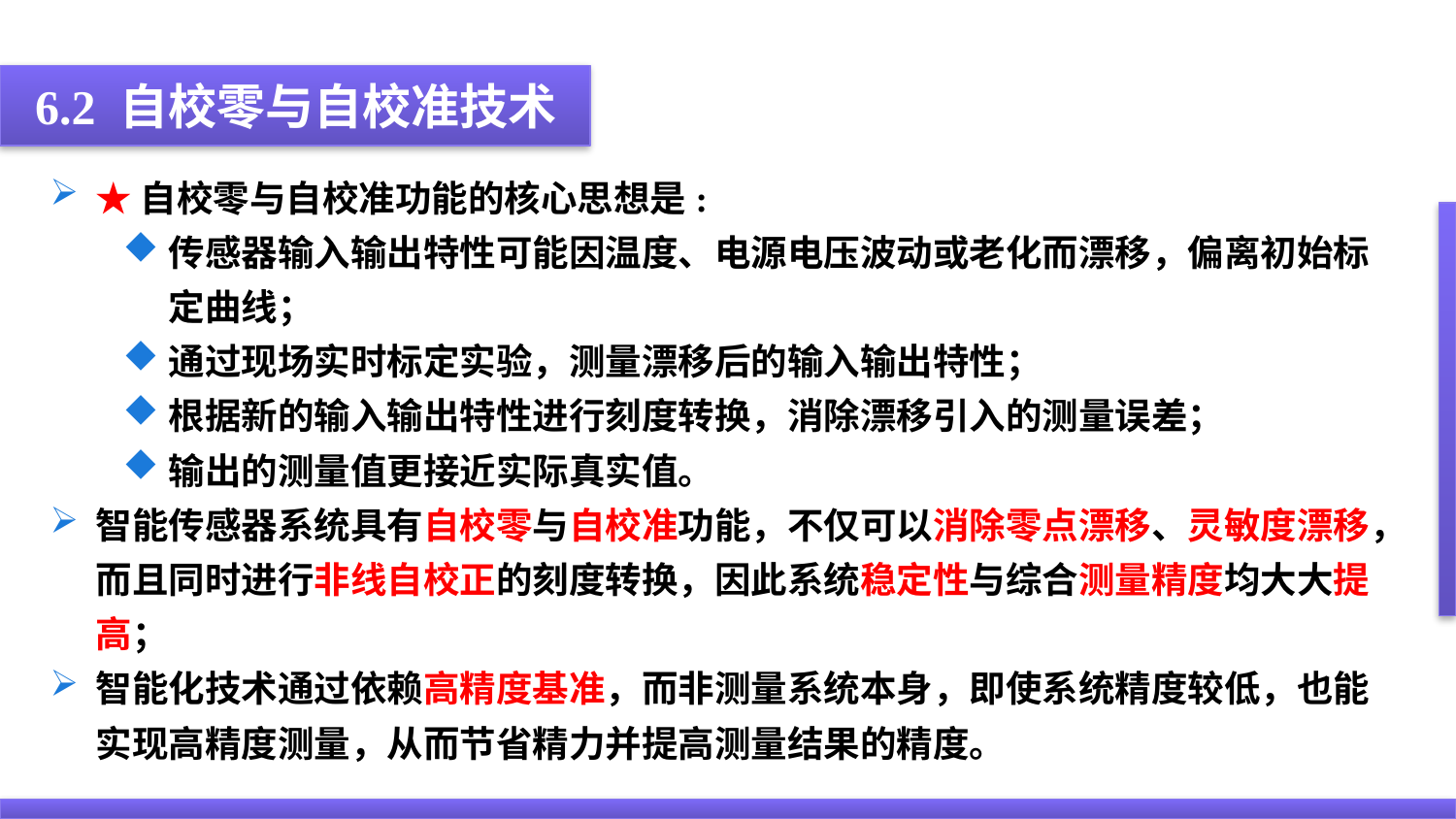

6.2 自校零与自校准技术
★自校零与自校准功能的核心思想是:
传感器输入输出特性可能因温度、电源电压波动或老化而漂移，偏离初始标定曲线；
通过现场实时标定实验，测量漂移后的输入输出特性；
根据新的输入输出特性进行刻度转换，消除漂移引入的测量误差；
输出的测量值更接近实际真实值。
智能传感器系统具有自校零与自校准功能，不仅可以消除零点漂移、灵敏度漂移，而且同时进行非线自校正的刻度转换，因此系统稳定性与综合测量精度均大大提高；
智能化技术通过依赖高精度基准，而非测量系统本身，即使系统精度较低，也能实现高精度测量，从而节省精力并提高测量结果的精度。